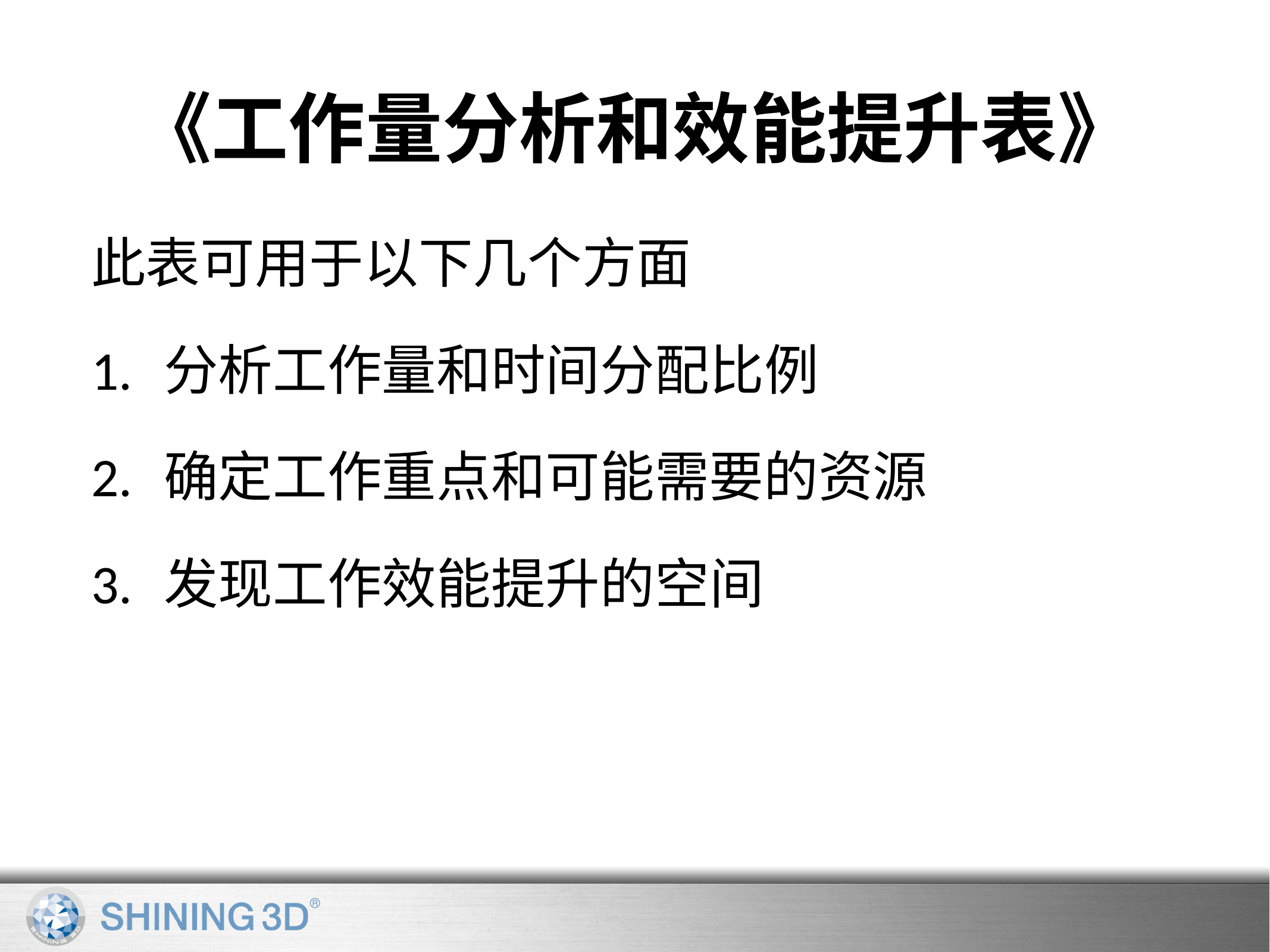

# 《工作量分析和效能提升表》
此表可用于以下几个方面
分析工作量和时间分配比例
确定工作重点和可能需要的资源
发现工作效能提升的空间